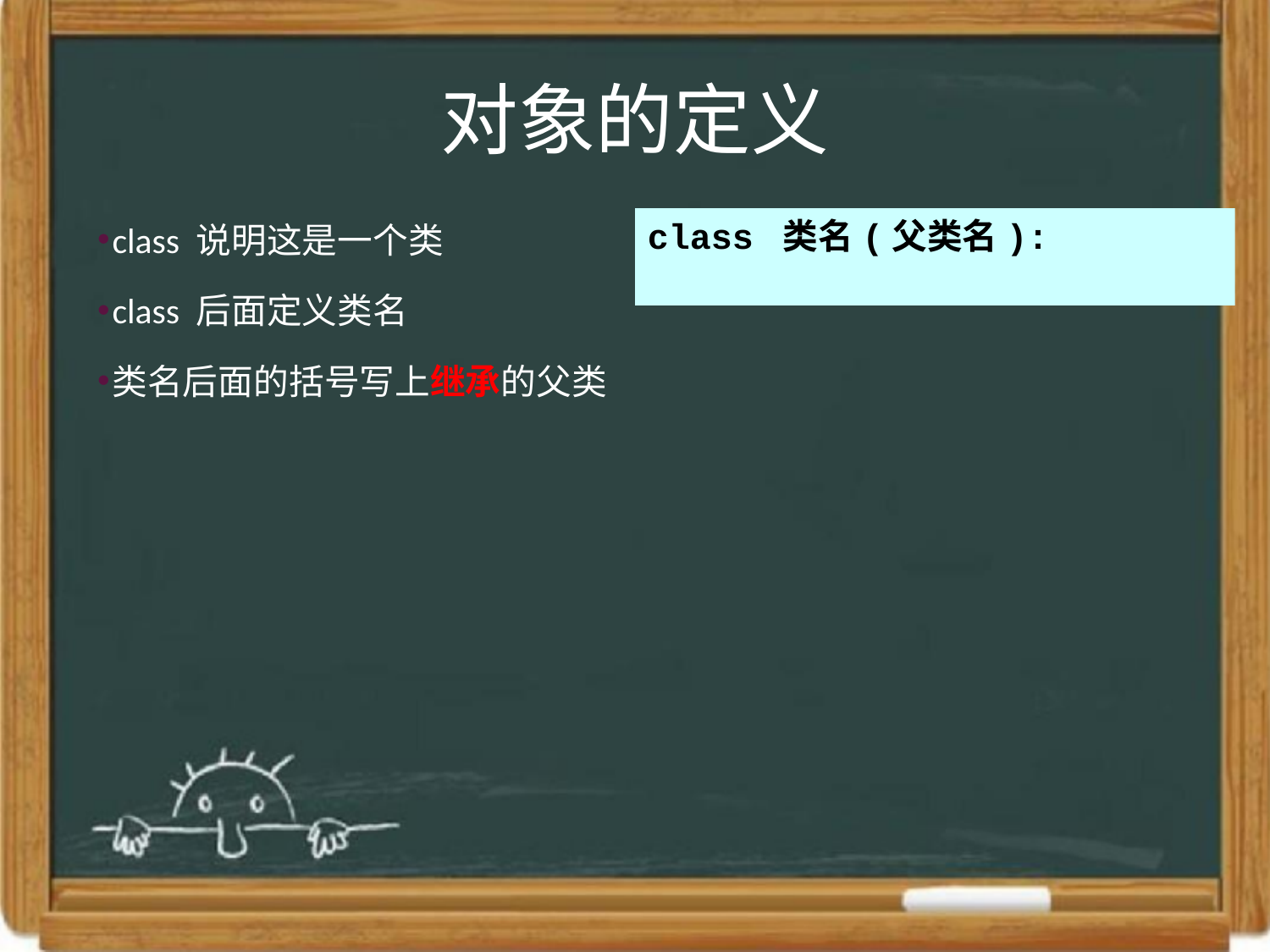

# 对象的定义
class 说明这是一个类
class 后面定义类名
类名后面的括号写上继承的父类
class 类名(父类名):